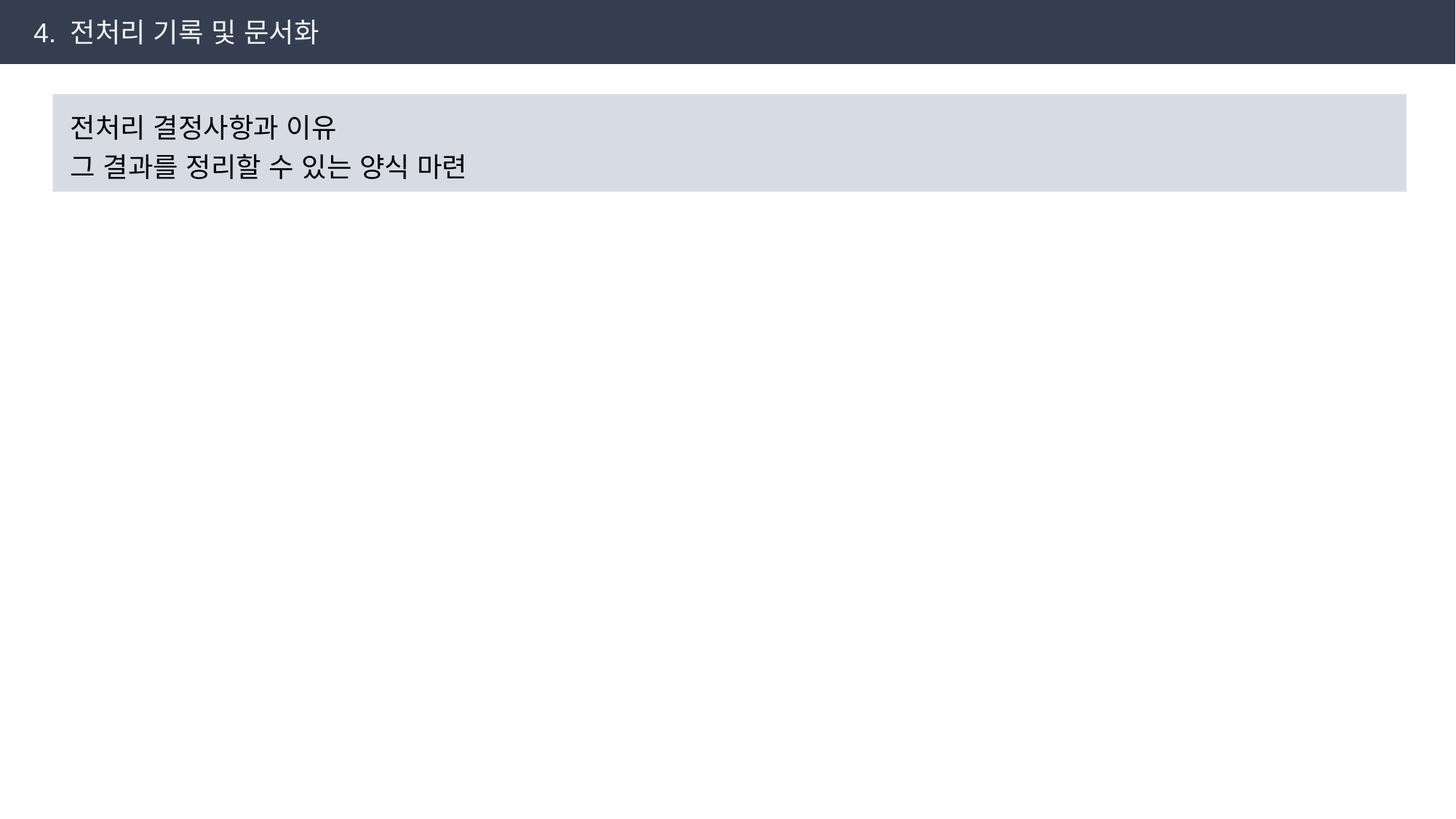

4. 전처리 기록 및 문서화

전처리 결정사항과 이유
그 결과를 정리할 수 있는 양식 마련